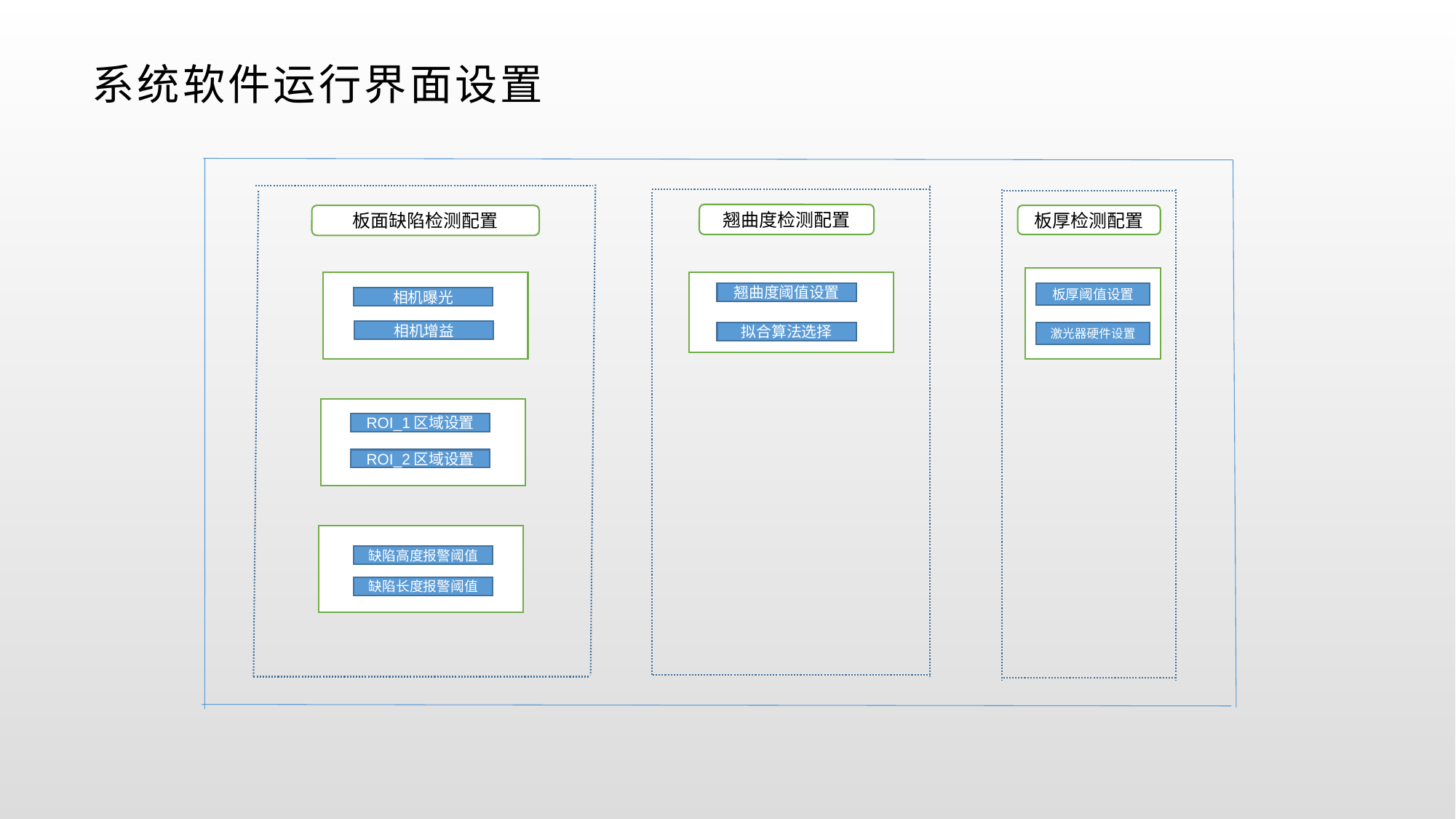

# 系统软件运行界面设置
翘曲度检测配置
板面缺陷检测配置
板厚检测配置

翘曲度阈值设置
板厚阈值设置
相机曝光
相机增益
拟合算法选择
激光器硬件设置

ROI_1区域设置
ROI_2区域设置

缺陷高度报警阈值
缺陷长度报警阈值